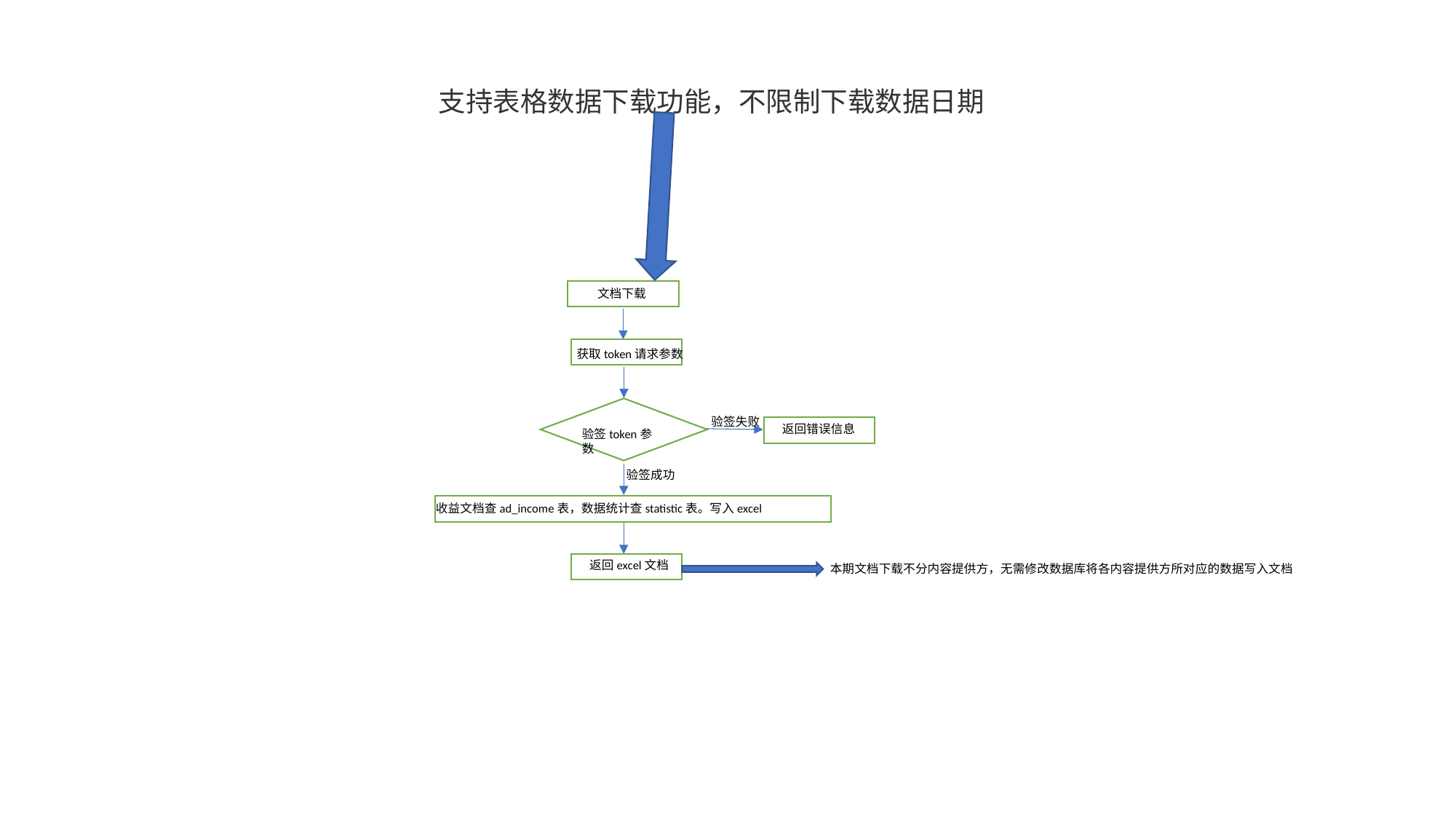

支持表格数据下载功能，不限制下载数据日期

文档下载

获取token请求参数

验签失败
返回错误信息

验签token参数
验签成功
收益文档查ad_income表，数据统计查statistic表。写入excel

返回excel文档

本期文档下载不分内容提供方，无需修改数据库将各内容提供方所对应的数据写入文档